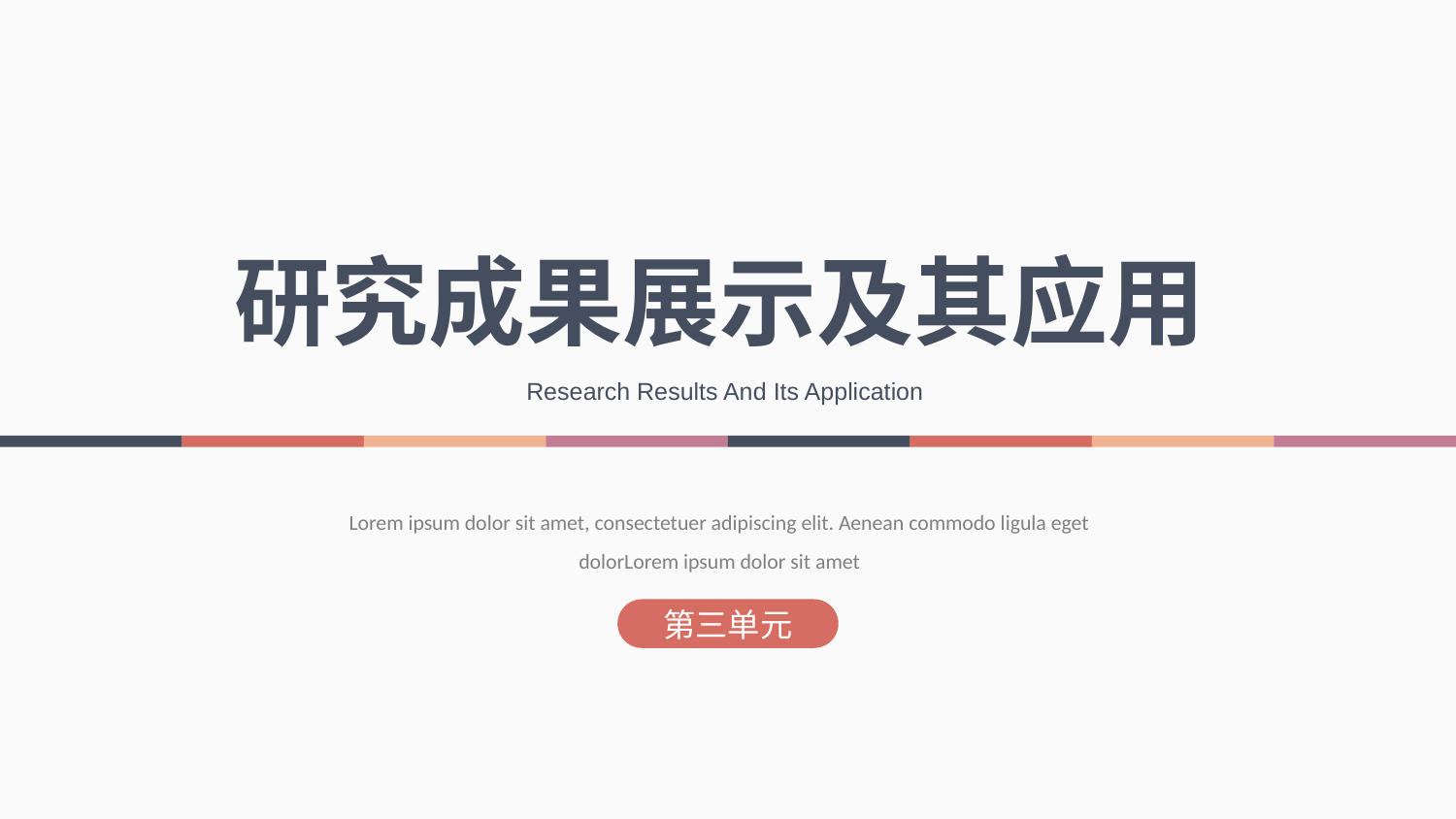

研究成果展示及其应用
Research Results And Its Application

Lorem ipsum dolor sit amet, consectetuer adipiscing elit. Aenean commodo ligula eget dolorLorem ipsum dolor sit amet

第三单元